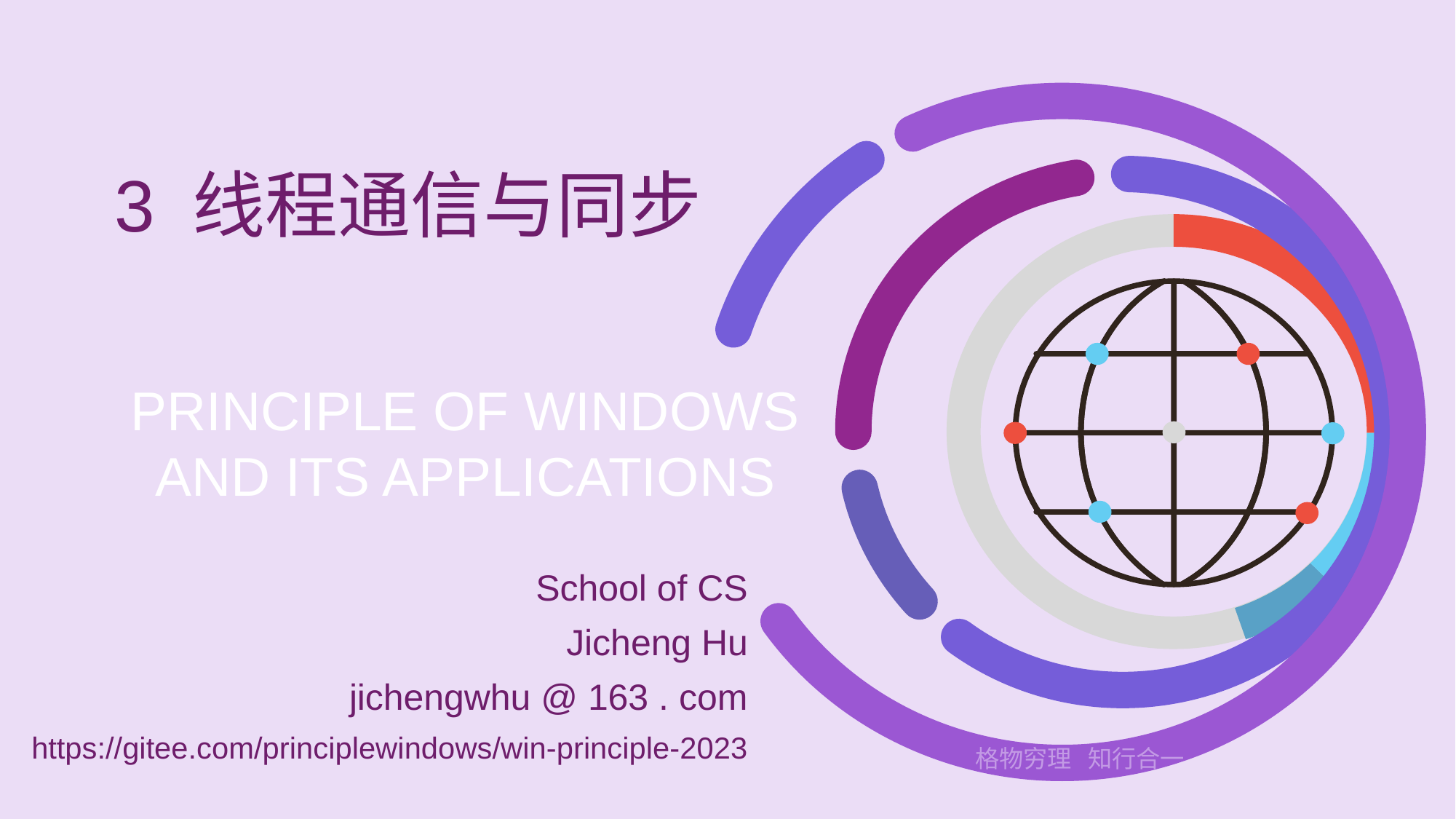

3 线程通信与同步
School of CS
Jicheng Hu
jichengwhu @ 163 . com
https://gitee.com/principlewindows/win-principle-2023